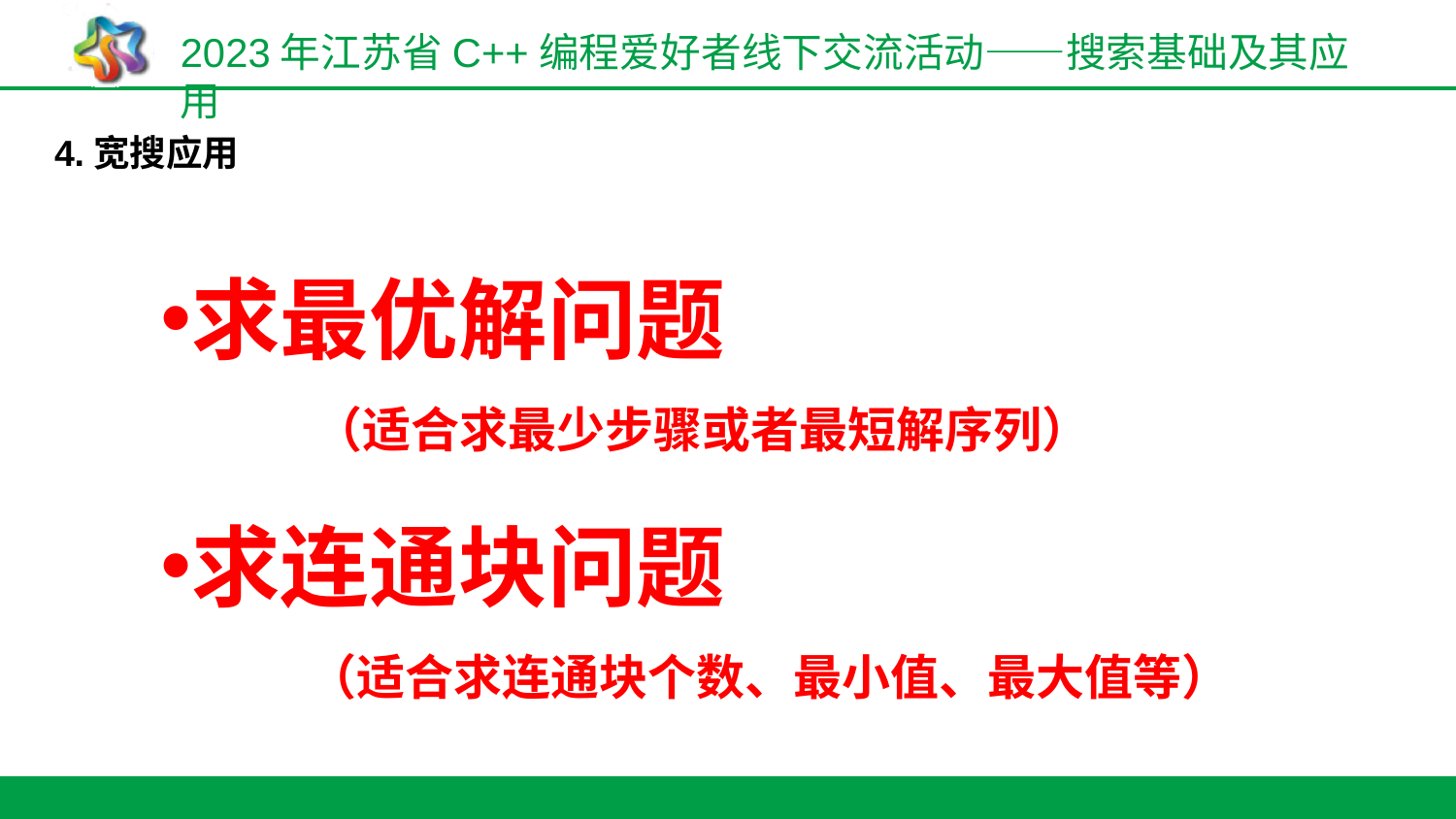

4.宽搜应用
求最优解问题
             （适合求最少步骤或者最短解序列）
求连通块问题
               （适合求连通块个数、最小值、最大值等）